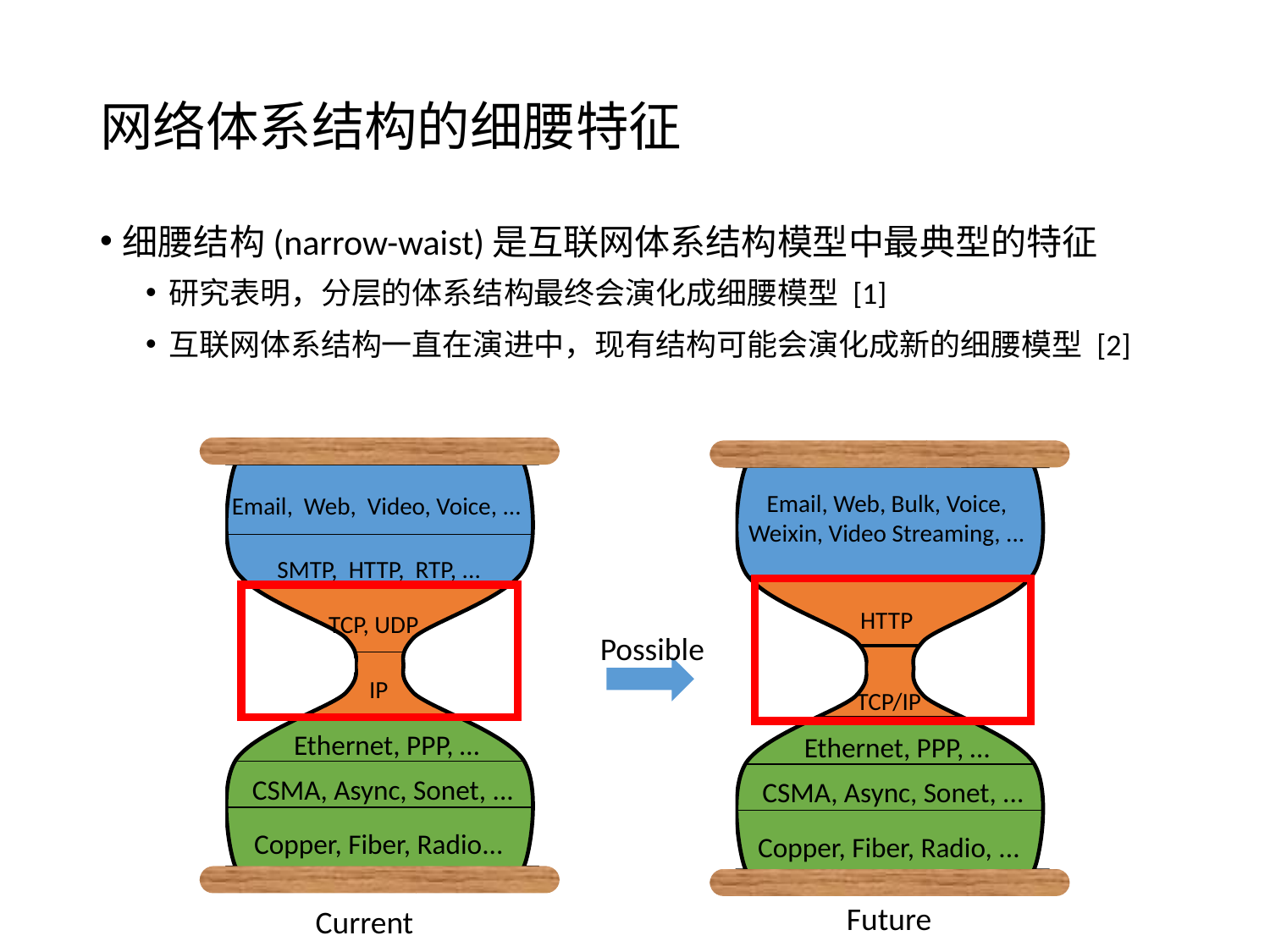

# 网络体系结构的细腰特征
细腰结构(narrow-waist)是互联网体系结构模型中最典型的特征
研究表明，分层的体系结构最终会演化成细腰模型 [1]
互联网体系结构一直在演进中，现有结构可能会演化成新的细腰模型 [2]

IP

Email,  Web,  Video, Voice, ...
SMTP,  HTTP,  RTP, ...
TCP, UDP
 Ethernet, PPP, …
CSMA, Async, Sonet, ...
Copper, Fiber, Radio...

TCP/IP

Email, Web, Bulk, Voice,
Weixin, Video Streaming, ...
HTTP
 Ethernet, PPP, …
CSMA, Async, Sonet, ...
Copper, Fiber, Radio, ...

Possible

13
Future
Current